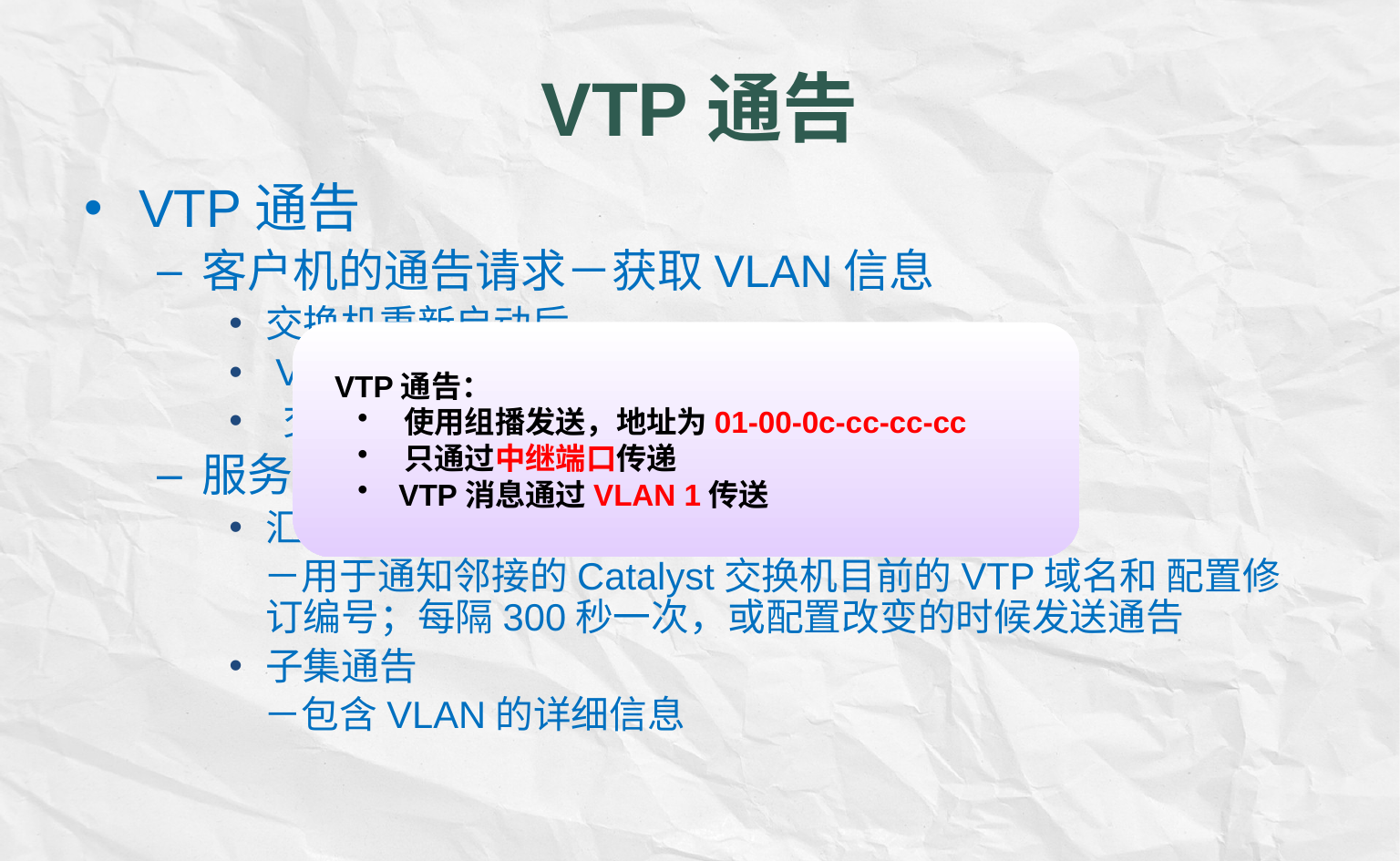

# VTP通告
VTP通告
客户机的通告请求－获取VLAN信息
交换机重新启动后
 VTP域名变更后
 交换机接收到了配置修订号大的汇总通告
服务器的通告响应－发送VLAN信息
汇总通告
   －用于通知邻接的Catalyst交换机目前的VTP域名和 配置修订编号；每隔300秒一次，或配置改变的时候发送通告
子集通告
   －包含VLAN的详细信息
  VTP通告：
 使用组播发送，地址为01-00-0c-cc-cc-cc
 只通过中继端口传递
 VTP消息通过VLAN 1传送

83